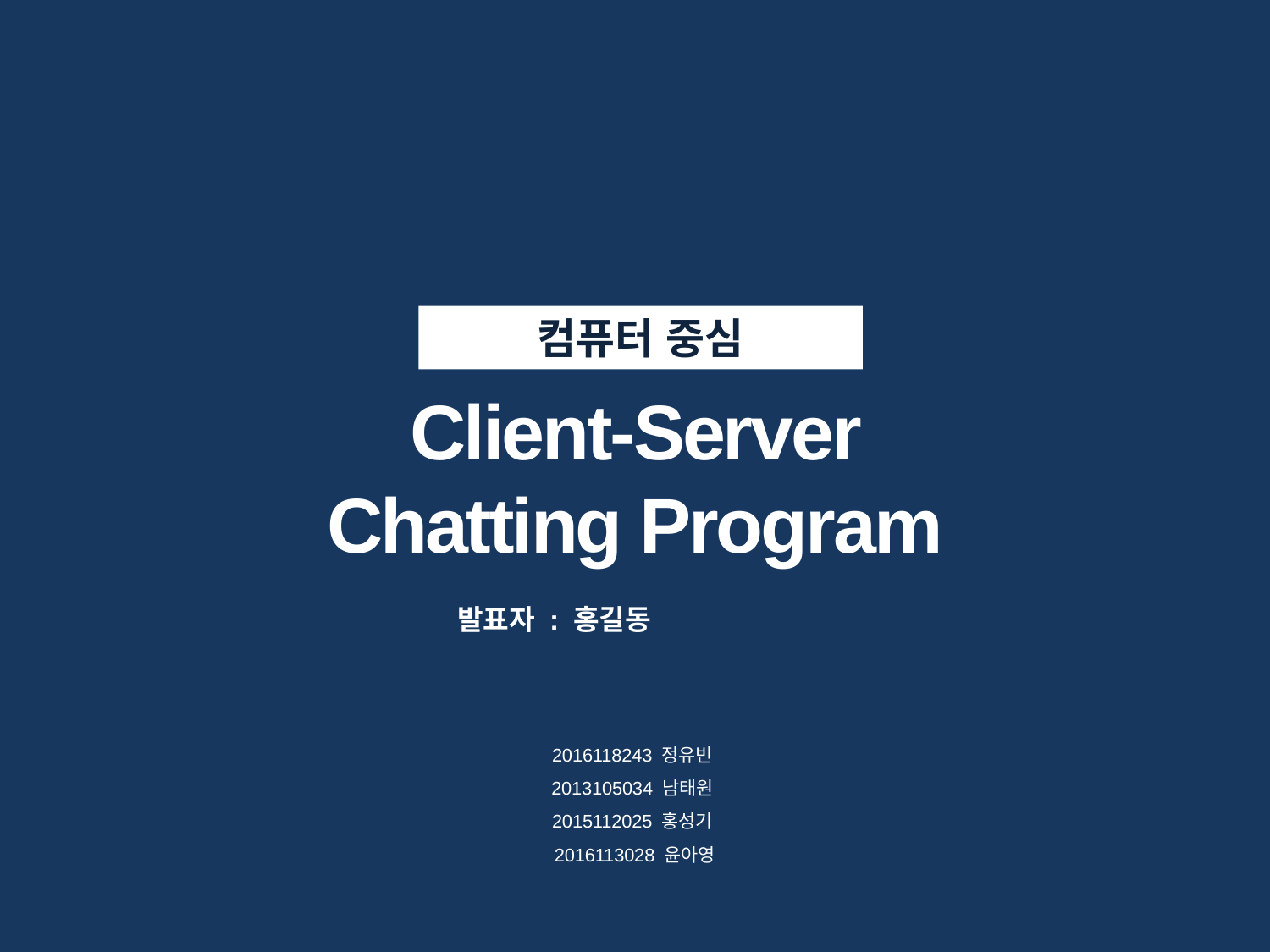

컴퓨터 중심
 Client-Server
Chatting Program
발표자 : 홍길동
2016118243 정유빈
2013105034 남태원
2015112025 홍성기
2016113028 윤아영